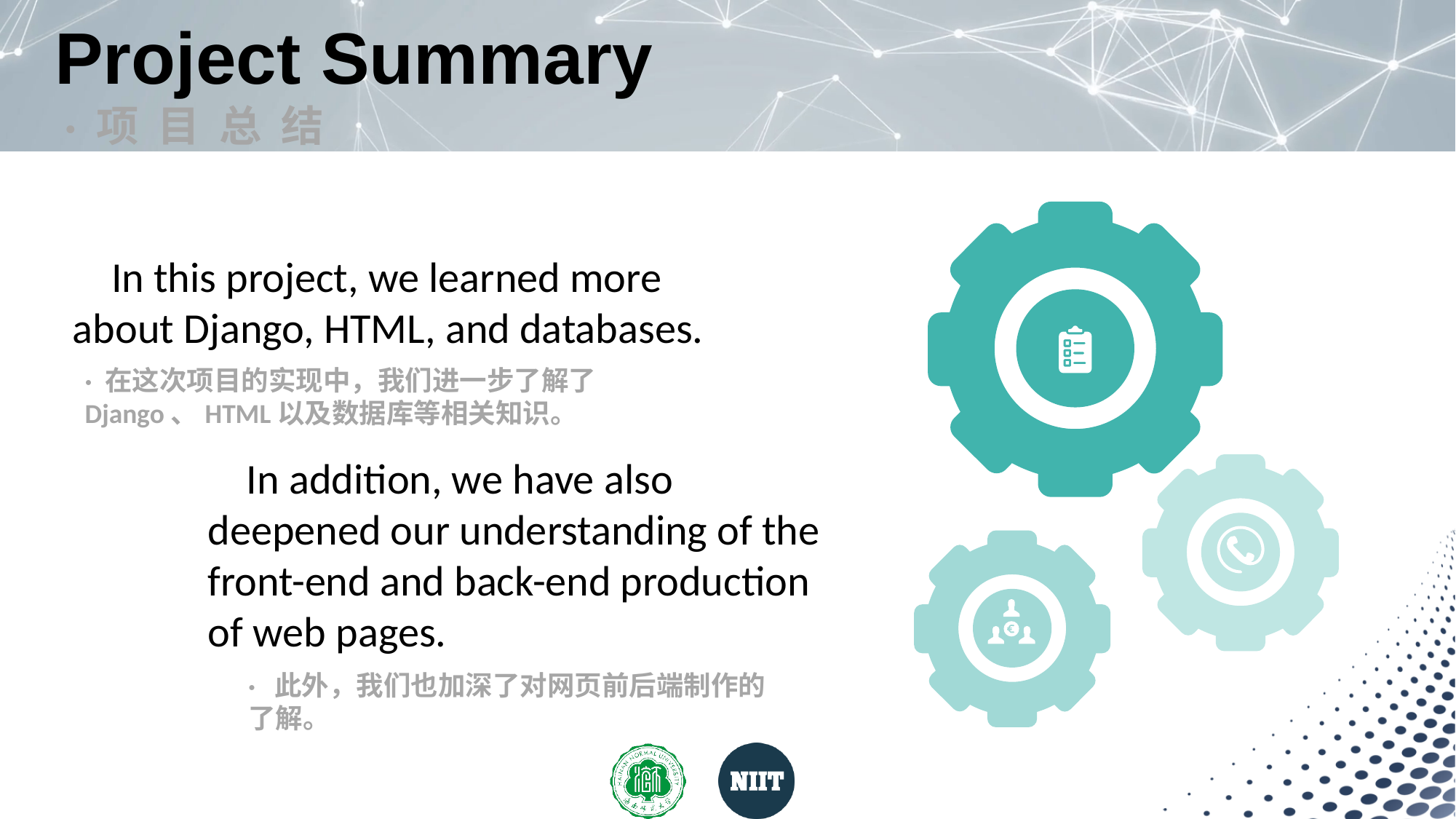

# Project Summary
· 项  目  总  结

    In this project, we learned more about Django, HTML, and databases.
· 在这次项目的实现中，我们进一步了解了Django、HTML以及数据库等相关知识。
    In addition, we have also deepened our understanding of the front-end and back-end production of web pages.
·  此外，我们也加深了对网页前后端制作的了解。